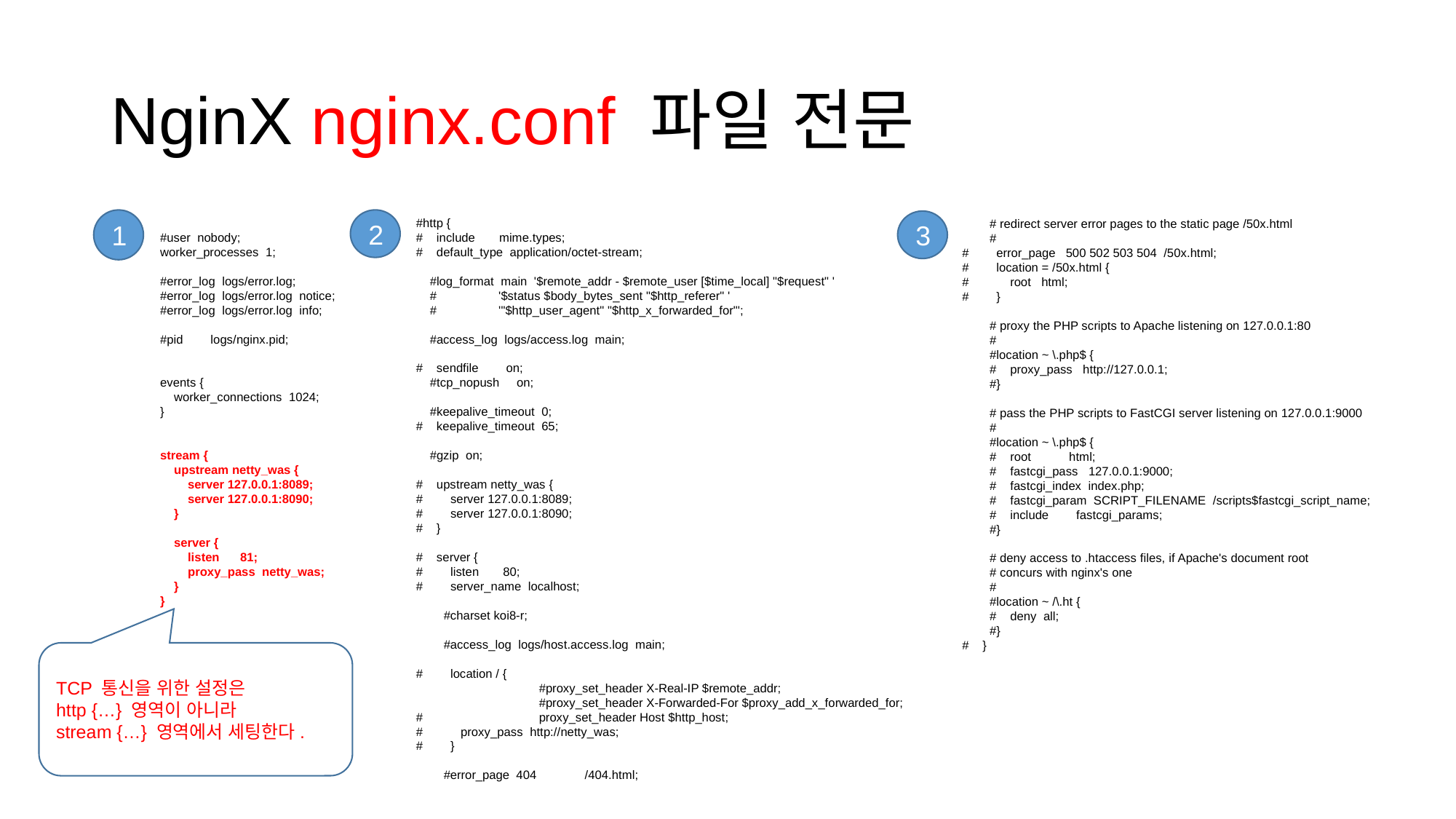

# NginX nginx.conf 파일 전문
1

#user  nobody;
worker_processes  1;

#error_log  logs/error.log;
#error_log  logs/error.log  notice;
#error_log  logs/error.log  info;

#pid        logs/nginx.pid;

events {
    worker_connections  1024;
}

stream {
    upstream netty_was {
        server 127.0.0.1:8089;
        server 127.0.0.1:8090;
    }

    server {
        listen      81;
        proxy_pass  netty_was;
    }
}
TCP 통신을 위한 설정은
http {…} 영역이 아니라
stream {…} 영역에서 세팅한다.
2
#http {
#    include       mime.types;
#    default_type  application/octet-stream;

    #log_format  main  '$remote_addr - $remote_user [$time_local] "$request" '
    #                  '$status $body_bytes_sent "$http_referer" '
    #                  '"$http_user_agent" "$http_x_forwarded_for"';

    #access_log  logs/access.log  main;

#    sendfile        on;
    #tcp_nopush     on;

    #keepalive_timeout  0;
#    keepalive_timeout  65;

    #gzip  on;

#    upstream netty_was {
#        server 127.0.0.1:8089;
#        server 127.0.0.1:8090;
#    }

#    server {
#        listen       80;
#        server_name  localhost;

        #charset koi8-r;

        #access_log  logs/host.access.log  main;

#        location / {
	    #proxy_set_header X-Real-IP $remote_addr;
	    #proxy_set_header X-Forwarded-For $proxy_add_x_forwarded_for;
#	    proxy_set_header Host $http_host;
#           proxy_pass  http://netty_was;
#        }

        #error_page  404              /404.html;
3
        # redirect server error pages to the static page /50x.html
        #
#        error_page   500 502 503 504  /50x.html;
#        location = /50x.html {
#            root   html;
#        }

        # proxy the PHP scripts to Apache listening on 127.0.0.1:80
        #
        #location ~ \.php$ {
        #    proxy_pass   http://127.0.0.1;
        #}

        # pass the PHP scripts to FastCGI server listening on 127.0.0.1:9000
        #
        #location ~ \.php$ {
        #    root           html;
        #    fastcgi_pass   127.0.0.1:9000;
        #    fastcgi_index  index.php;
        #    fastcgi_param  SCRIPT_FILENAME  /scripts$fastcgi_script_name;
        #    include        fastcgi_params;
        #}

        # deny access to .htaccess files, if Apache's document root
        # concurs with nginx's one
        #
        #location ~ /\.ht {
        #    deny  all;
        #}
#    }